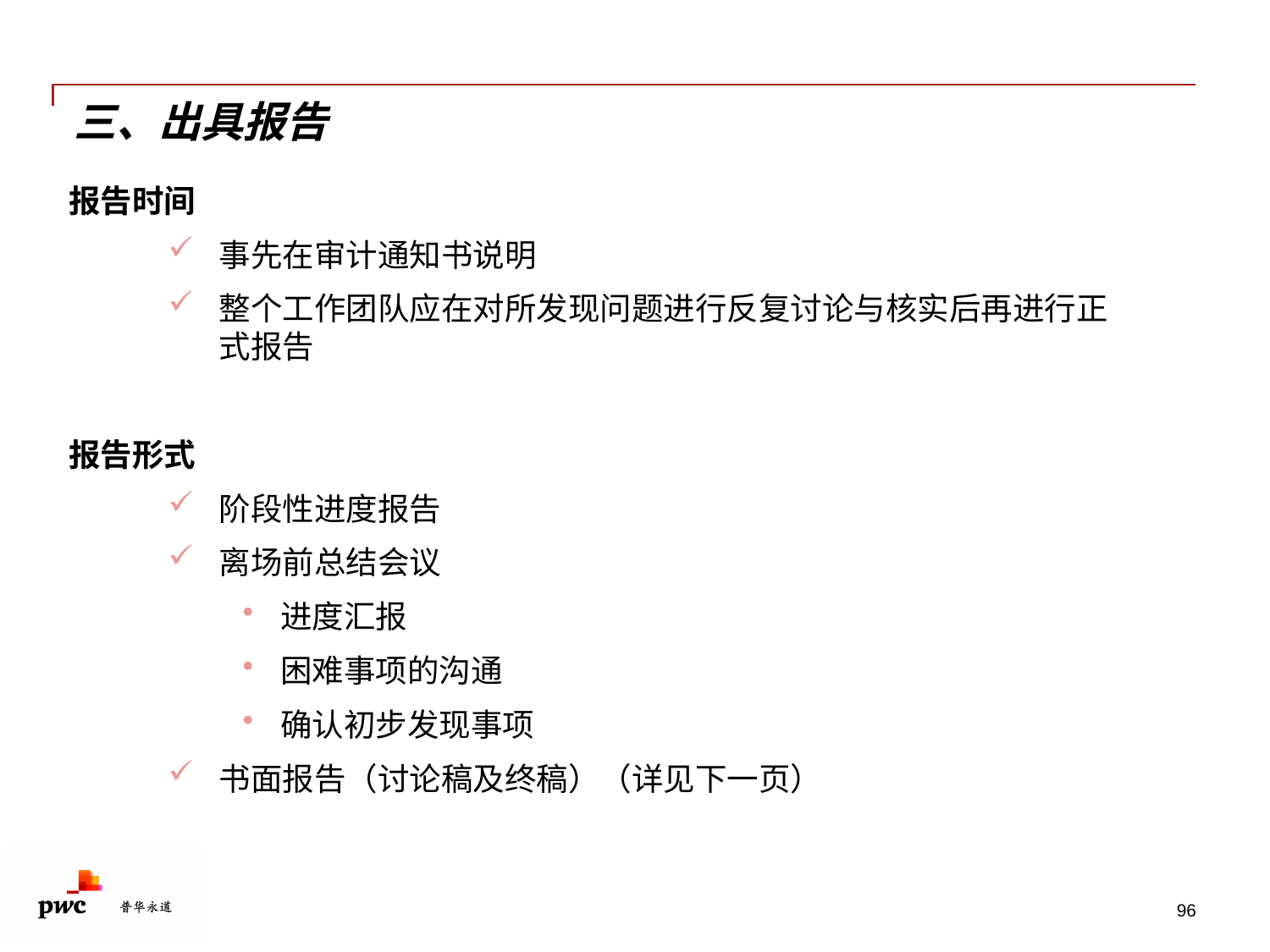

# 三、出具报告
报告时间
事先在审计通知书说明
整个工作团队应在对所发现问题进行反复讨论与核实后再进行正式报告

报告形式
阶段性进度报告
离场前总结会议
进度汇报
困难事项的沟通
确认初步发现事项
书面报告（讨论稿及终稿）（详见下一页）
96